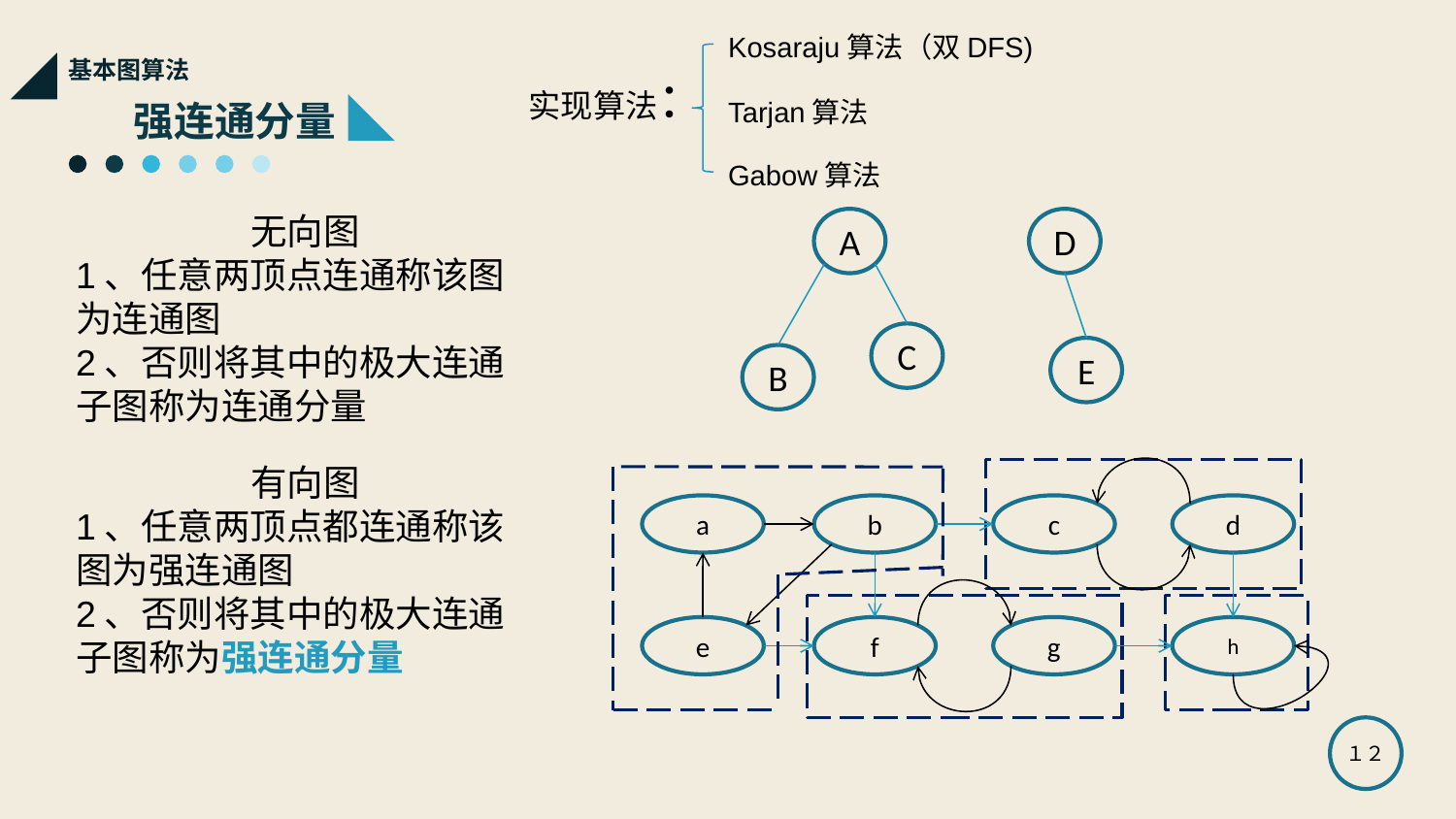

Kosaraju算法（双DFS)

基本图算法

      强连通分量

实现算法：
Tarjan算法
Gabow算法
无向图
1、任意两顶点连通称该图为连通图
2、否则将其中的极大连通子图称为连通分量

A
D
C
E
B
有向图
1、任意两顶点都连通称该图为强连通图
2、否则将其中的极大连通子图称为强连通分量

a
b
c
d

e
f
g
h
１２